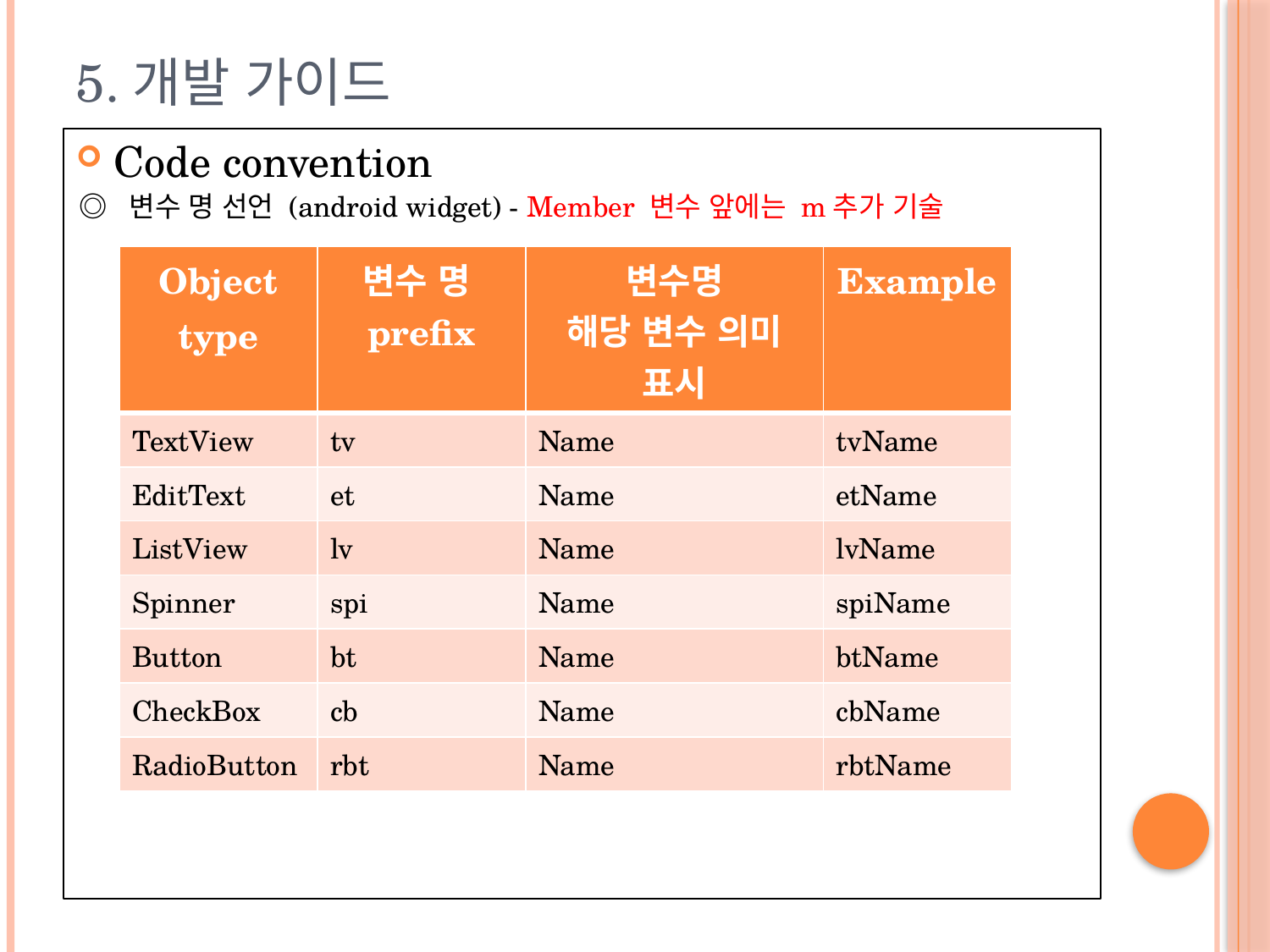

# 5.개발 가이드
Code convention
◎  변수 명 선언 (android widget) - Member 변수 앞에는 m추가 기술
| Object type | 변수 명 prefix | 변수명 해당 변수 의미 표시 | Example |
| --- | --- | --- | --- |
| TextView | tv | Name | tvName |
| EditText | et | Name | etName |
| ListView | lv | Name | lvName |
| Spinner | spi | Name | spiName |
| Button | bt | Name | btName |
| CheckBox | cb | Name | cbName |
| RadioButton | rbt | Name | rbtName |